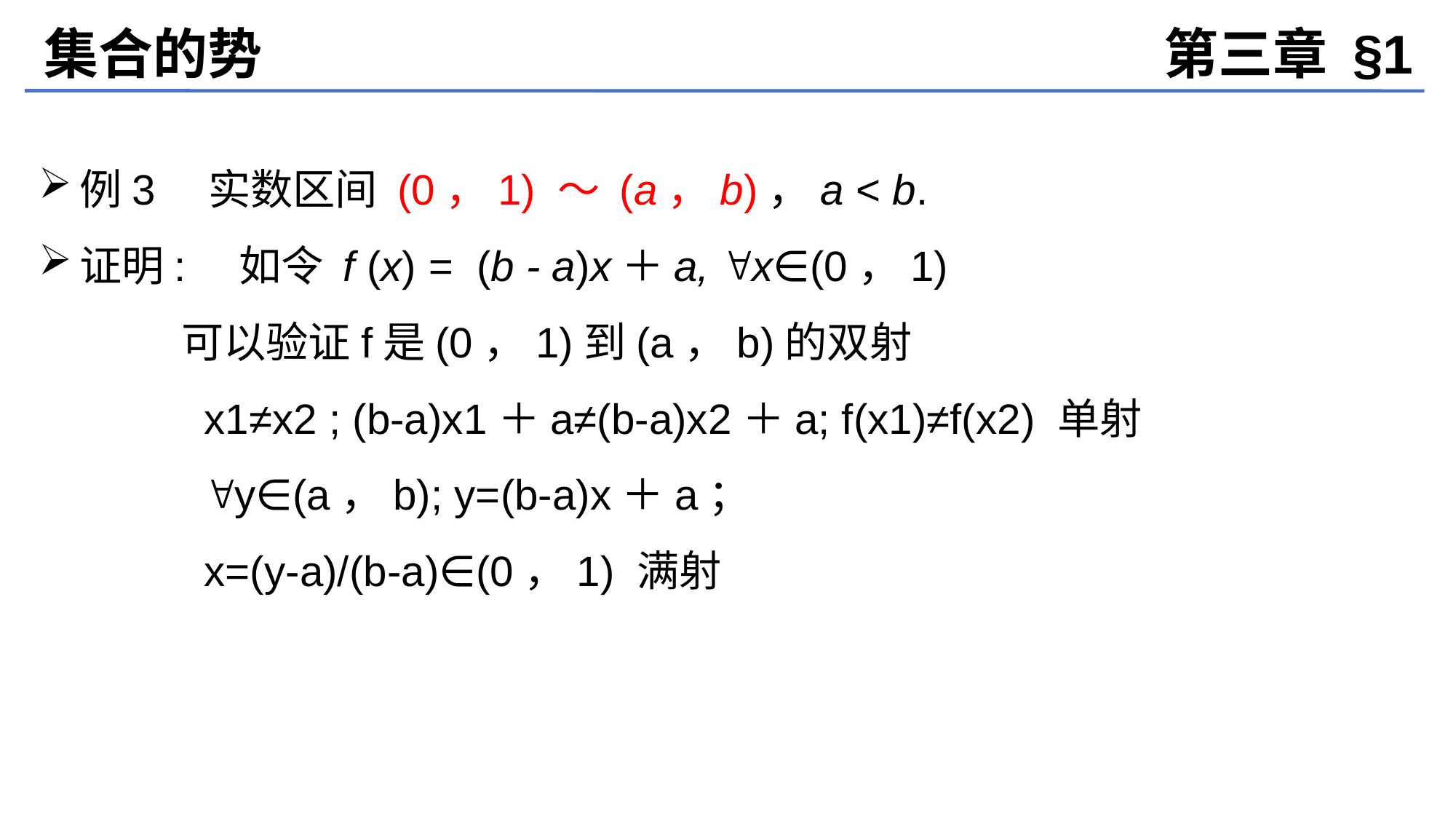

集合的势
第三章 §1
例3　实数区间 (0，1) ～ (a，b)，a < b.
证明:　如令 f (x) =  (b - a)x＋a, ∀x∈(0，1)
              可以验证f是(0，1)到(a，b)的双射
              x1≠x2 ; (b-a)x1＋a≠(b-a)x2＋a; f(x1)≠f(x2) 单射
              ∀y∈(a，b); y=(b-a)x＋a；
              x=(y-a)/(b-a)∈(0，1) 满射